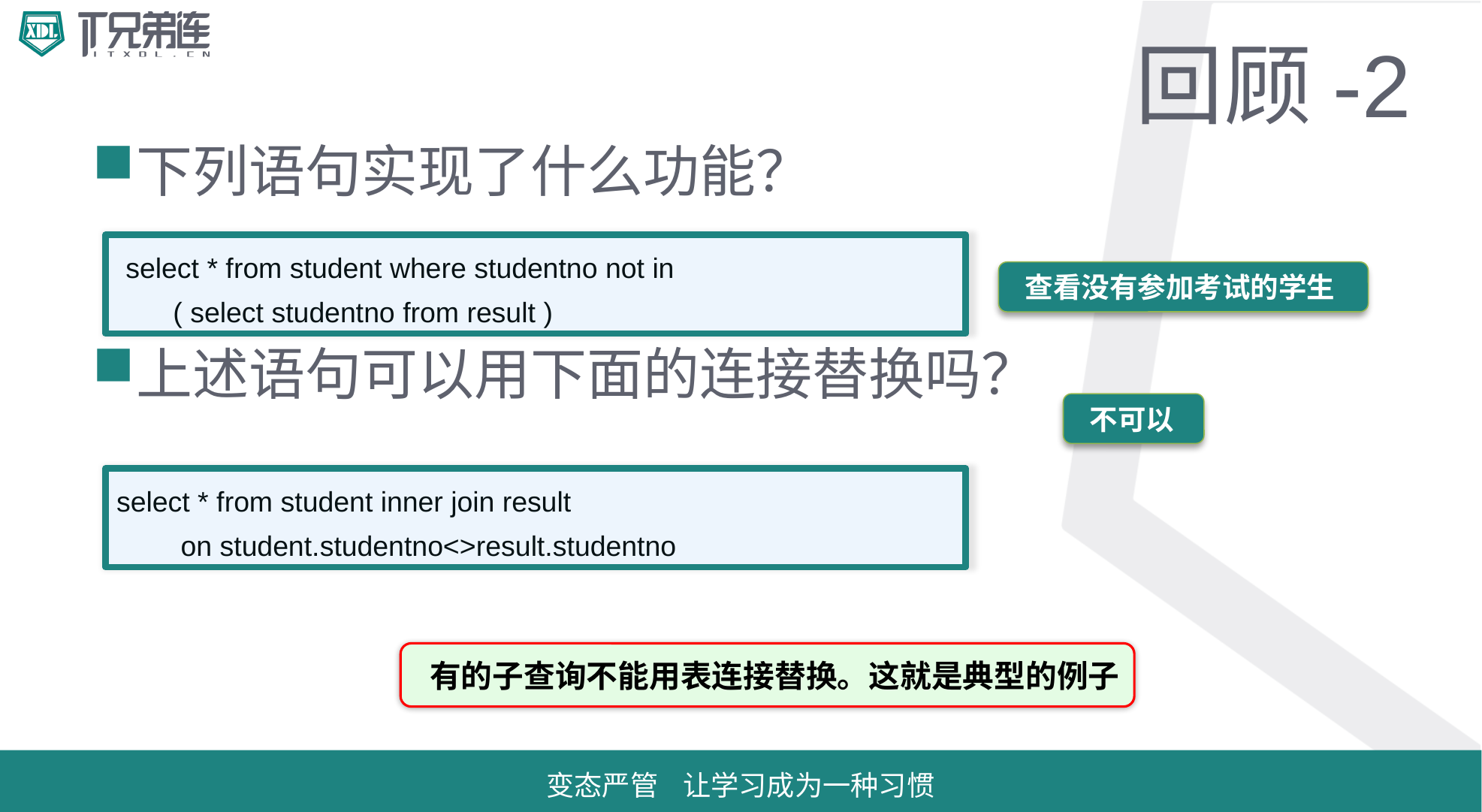

# 回顾-2
下列语句实现了什么功能？

上述语句可以用下面的连接替换吗？
select * from student where studentno not in
      ( select studentno from result )
 查看没有参加考试的学生
 不可以
select * from student inner join result
 on student.studentno<>result.studentno
 有的子查询不能用表连接替换。这就是典型的例子